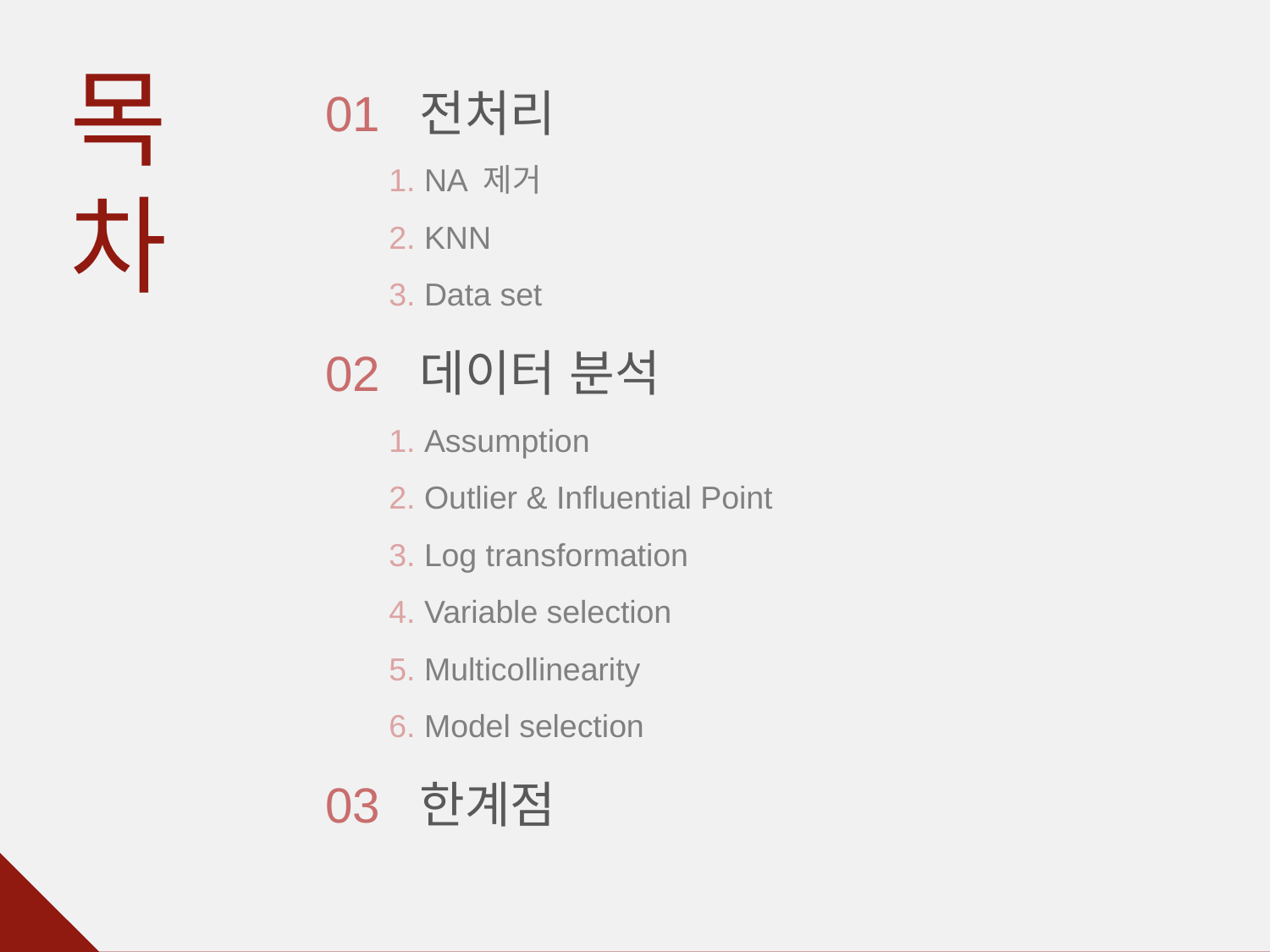

목
차
01  전처리
1. NA 제거
2. KNN
3. Data set
02  데이터 분석
1. Assumption
2. Outlier & Influential Point
3. Log transformation
4. Variable selection
5. Multicollinearity
6. Model selection
03  한계점